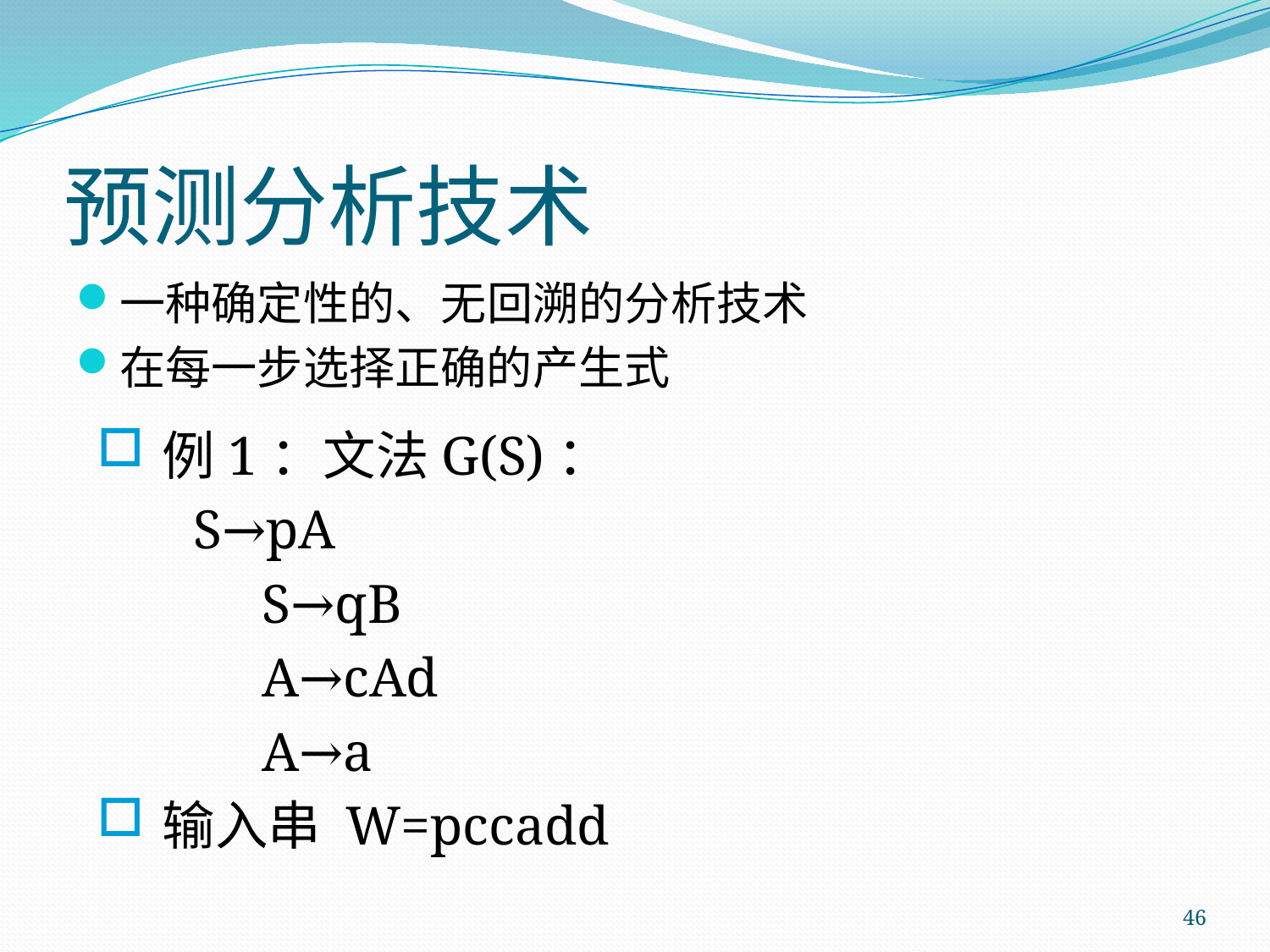

# 预测分析技术
一种确定性的、无回溯的分析技术
在每一步选择正确的产生式
例1：文法G(S)：
       S→pA
            S→qB
            A→cAd
            A→a
输入串 W=pccadd

46